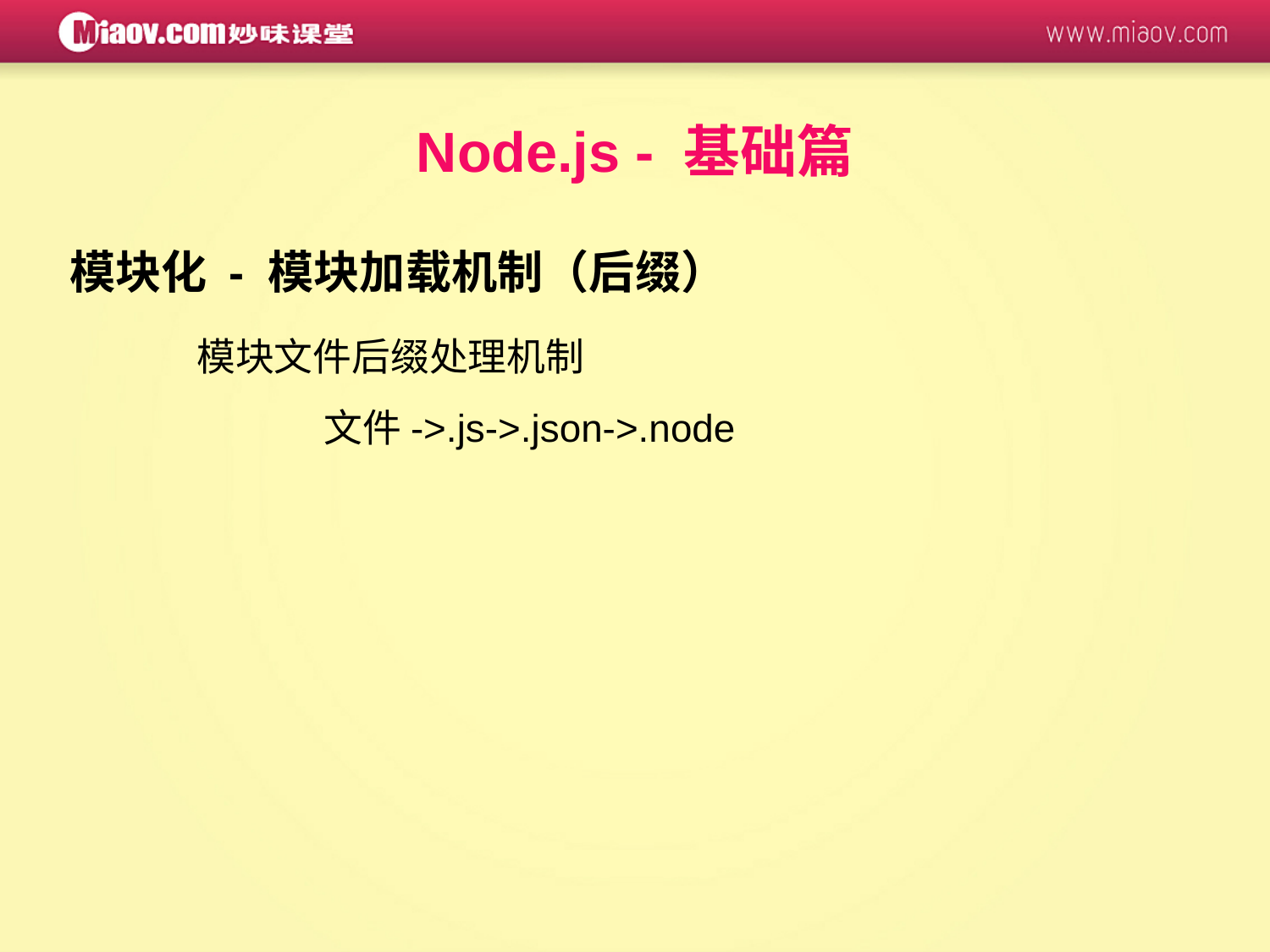

Node.js - 基础篇
模块化 - 模块加载机制（后缀）
	模块文件后缀处理机制
		文件->.js->.json->.node